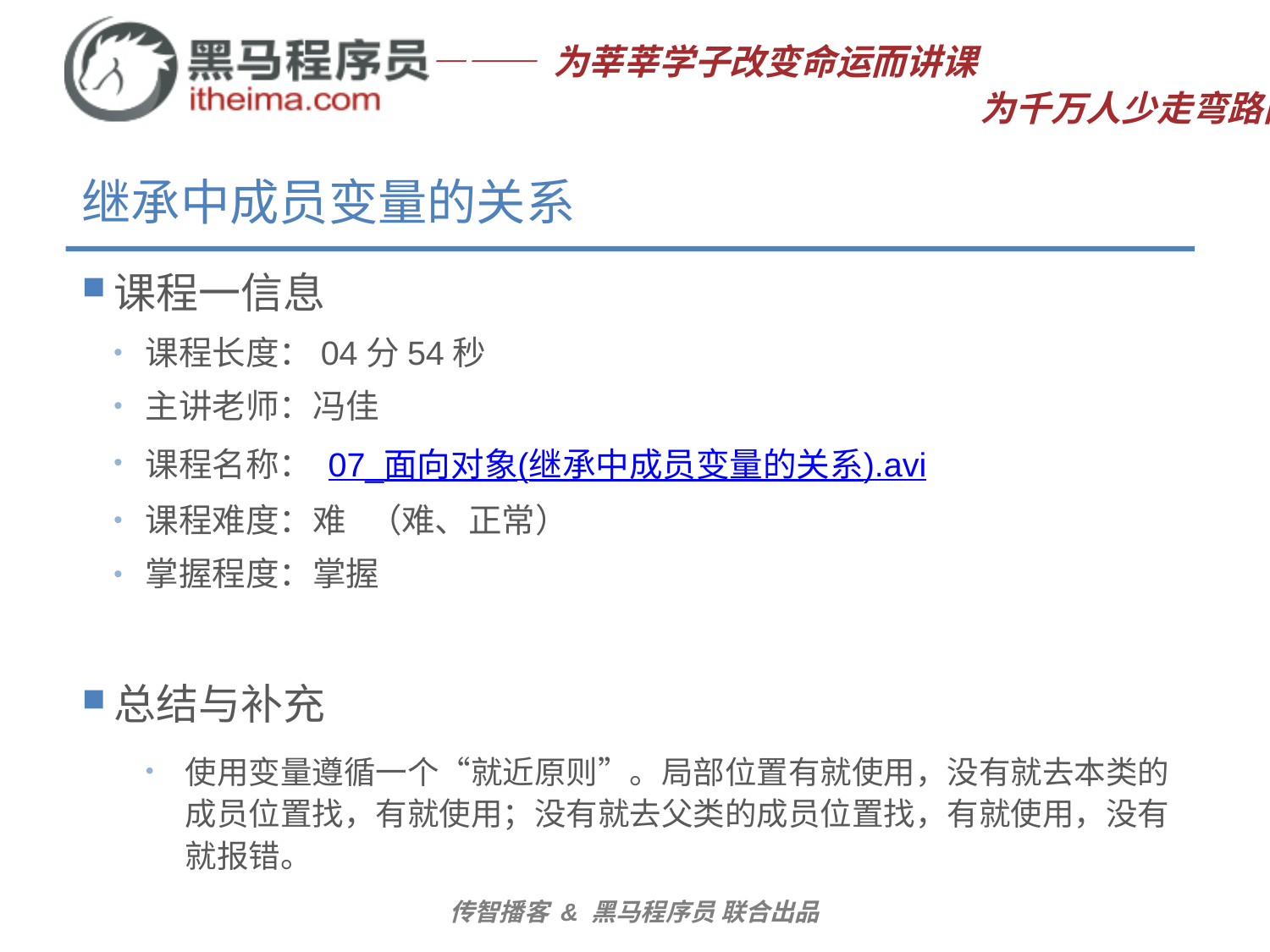

# 继承中成员变量的关系
课程一信息
课程长度：04分54秒
主讲老师：冯佳
课程名称： 07_面向对象(继承中成员变量的关系).avi
课程难度：难   （难、正常）
掌握程度：掌握

总结与补充
使用变量遵循一个“就近原则”。局部位置有就使用，没有就去本类的成员位置找，有就使用；没有就去父类的成员位置找，有就使用，没有就报错。